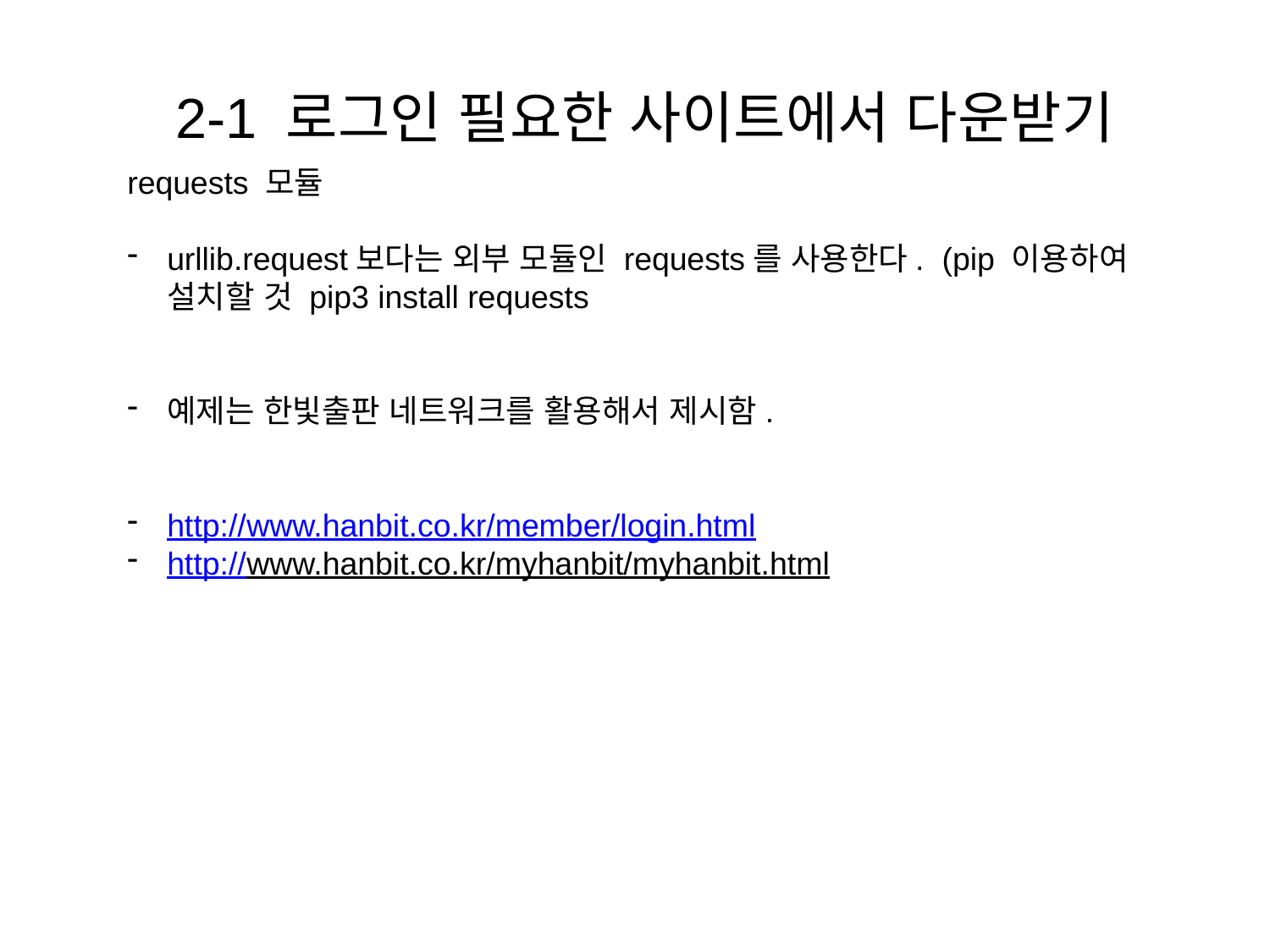

2-1 로그인 필요한 사이트에서 다운받기
requests 모듈

urllib.request보다는 외부 모듈인 requests를 사용한다.  (pip 이용하여 설치할 것 pip3 install requests

예제는 한빛출판 네트워크를 활용해서 제시함.

http://www.hanbit.co.kr/member/login.html
http://www.hanbit.co.kr/myhanbit/myhanbit.html